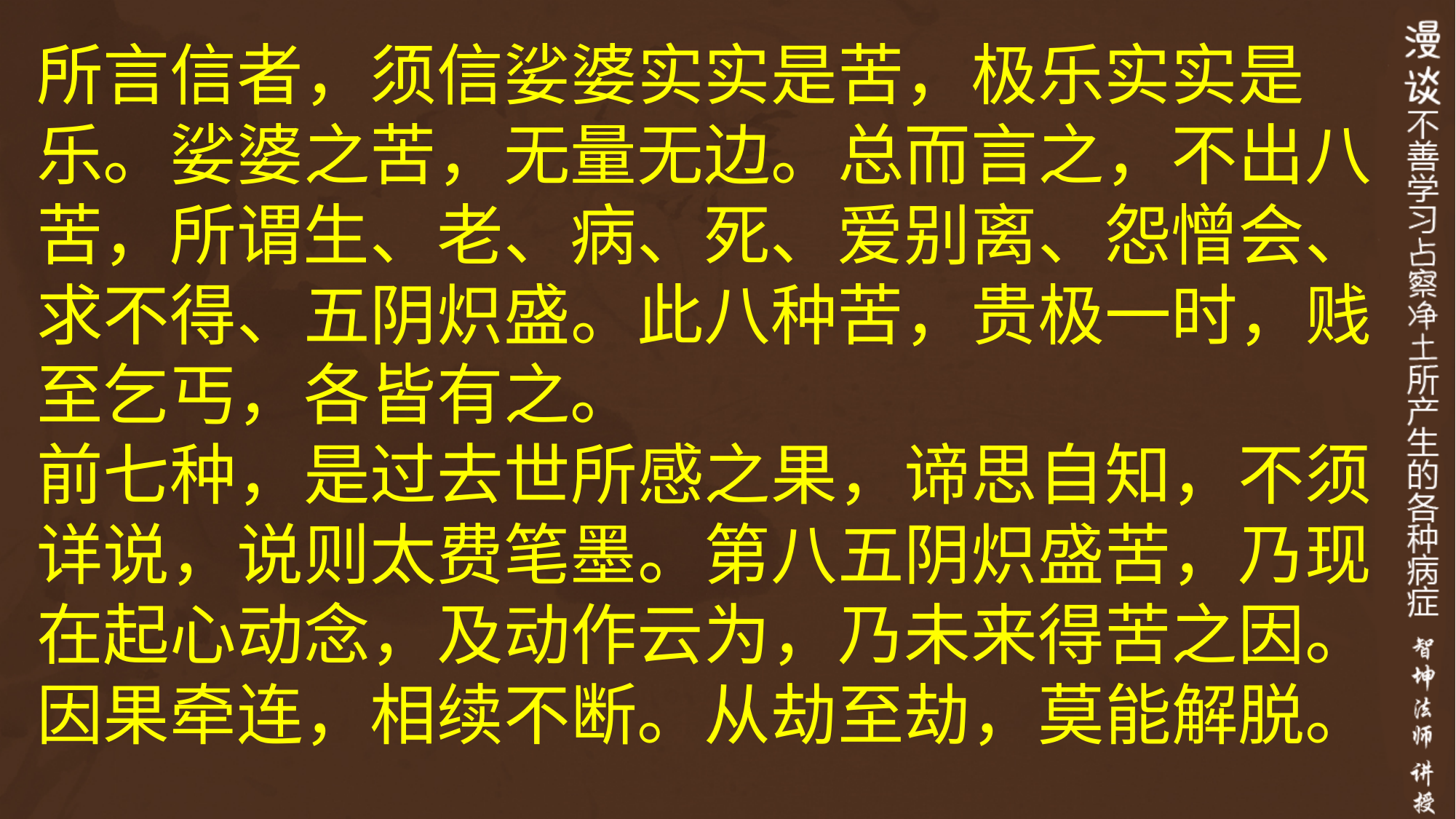

所言信者，须信娑婆实实是苦，极乐实实是乐。娑婆之苦，无量无边。总而言之，不出八苦，所谓生、老、病、死、爱别离、怨憎会、求不得、五阴炽盛。此八种苦，贵极一时，贱至乞丐，各皆有之。
前七种，是过去世所感之果，谛思自知，不须详说，说则太费笔墨。第八五阴炽盛苦，乃现在起心动念，及动作云为，乃未来得苦之因。因果牵连，相续不断。从劫至劫，莫能解脱。